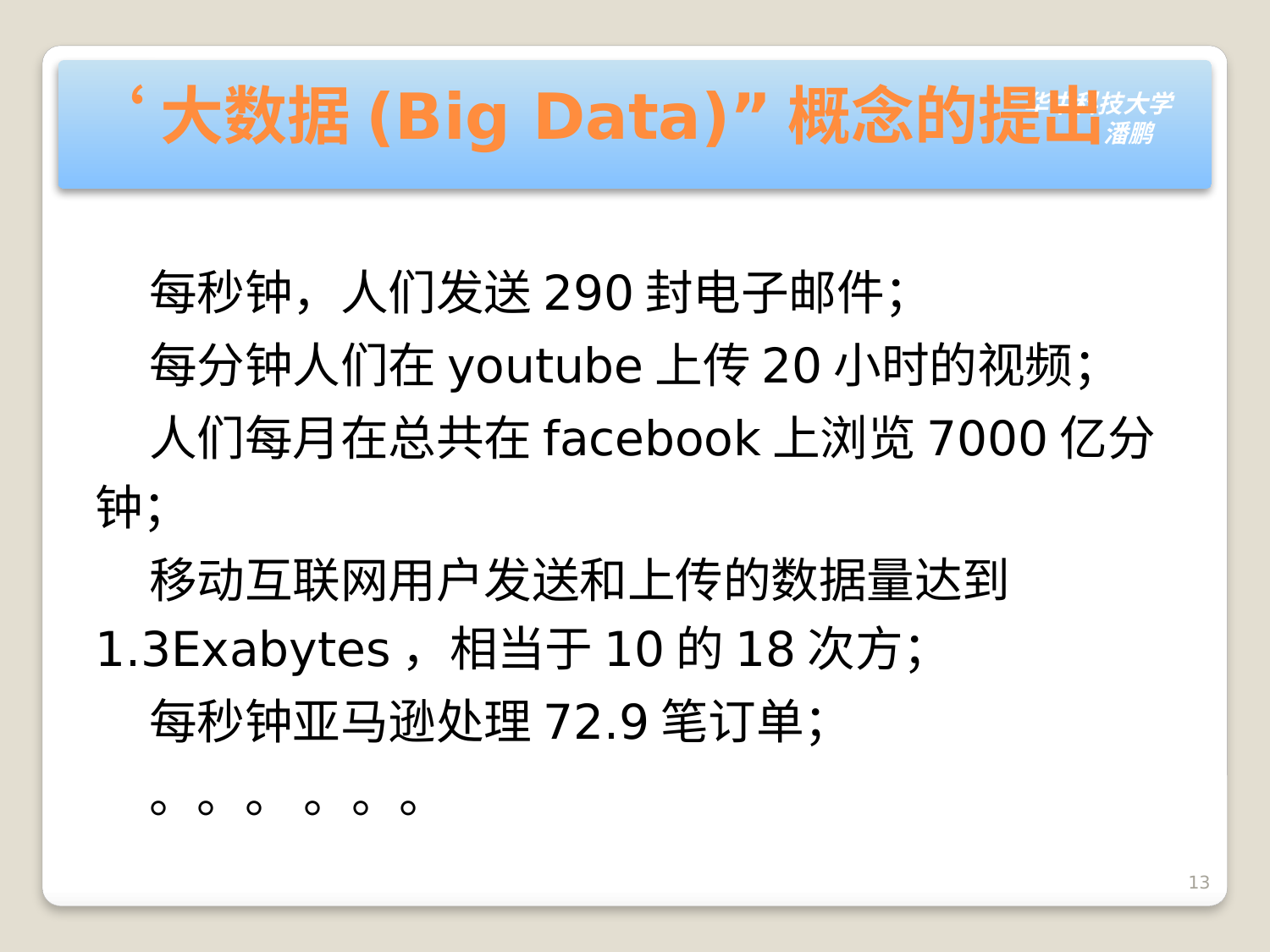

# ‘大数据(Big Data)”概念的提出
    每秒钟，人们发送290封电子邮件；
    每分钟人们在youtube上传20小时的视频；
    人们每月在总共在facebook上浏览7000亿分钟；
    移动互联网用户发送和上传的数据量达到1.3Exabytes，相当于10的18次方；
    每秒钟亚马逊处理72.9笔订单；
    。。。 。。。
13